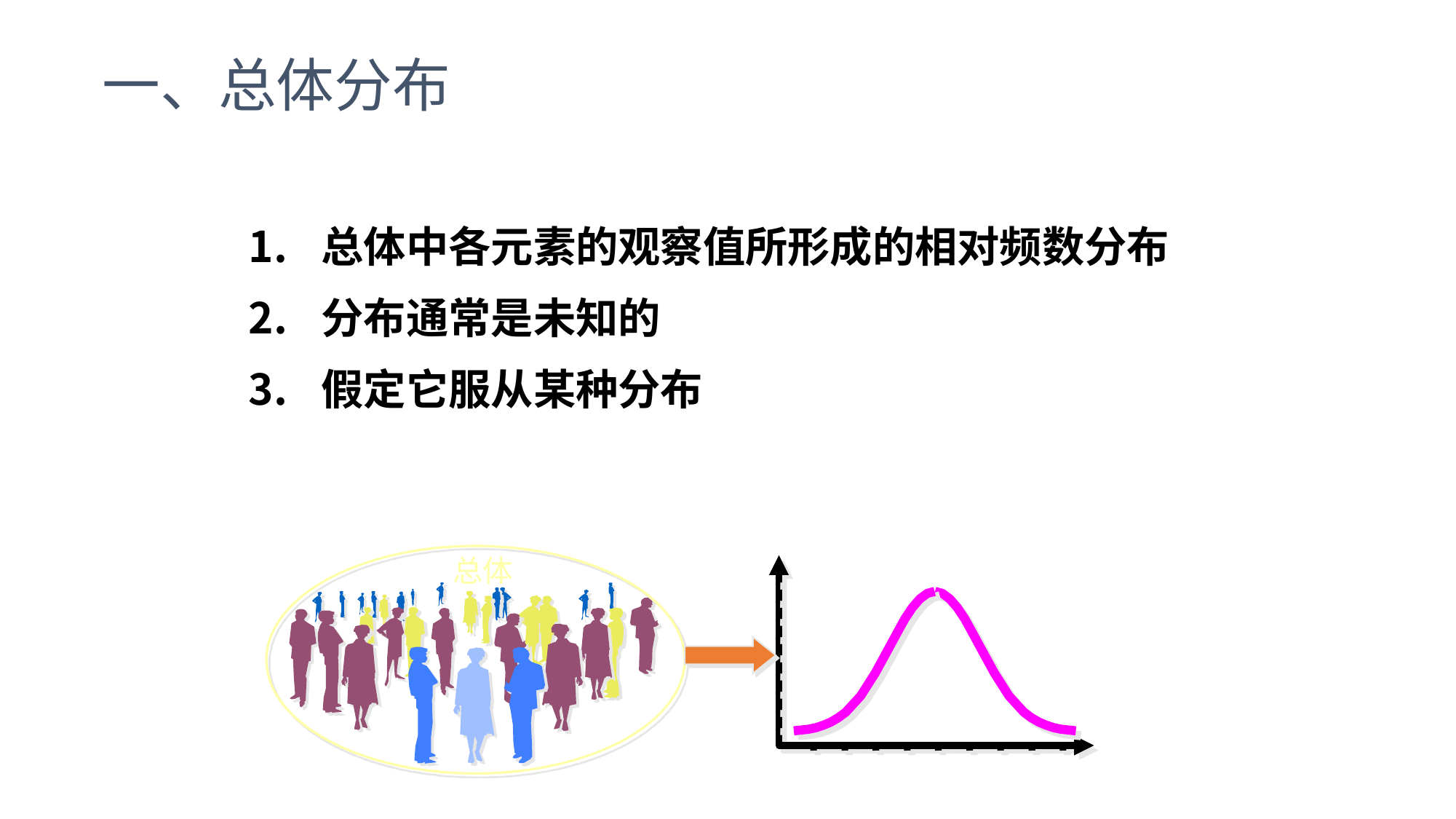

# 一、总体分布
总体中各元素的观察值所形成的相对频数分布
分布通常是未知的
假定它服从某种分布

总体